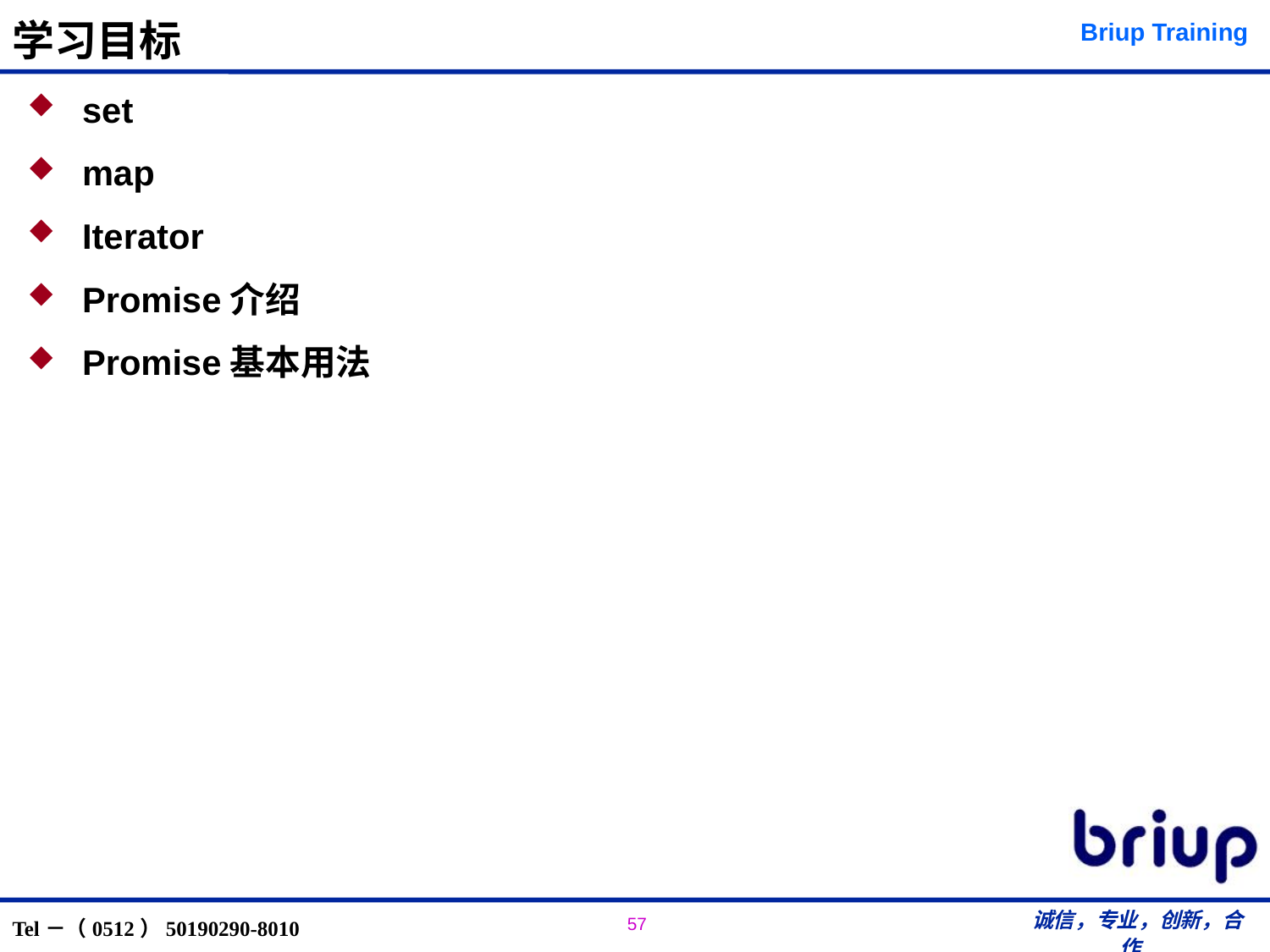

# 学习目标
 set
 map
 Iterator
 Promise介绍
 Promise基本用法